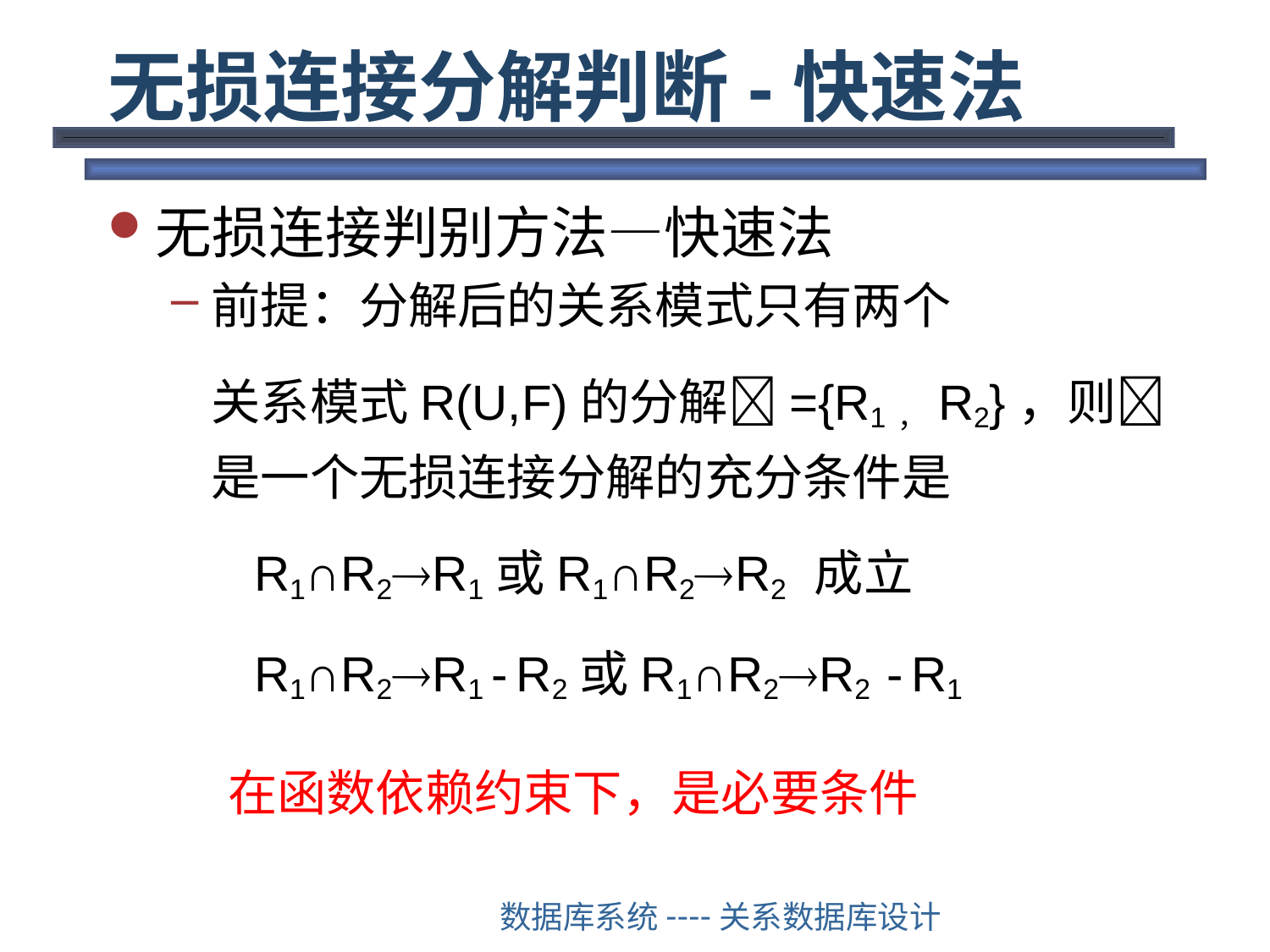

# 无损连接分解判断-快速法
无损连接判别方法—快速法
前提：分解后的关系模式只有两个
	关系模式R(U,F)的分解ρ={R1，R2}，则ρ是一个无损连接分解的充分条件是
      R1∩R2→R1或R1∩R2→R2  成立
      R1∩R2→R1 - R2或R1∩R2→R2  - R1

在函数依赖约束下，是必要条件
数据库系统----关系数据库设计